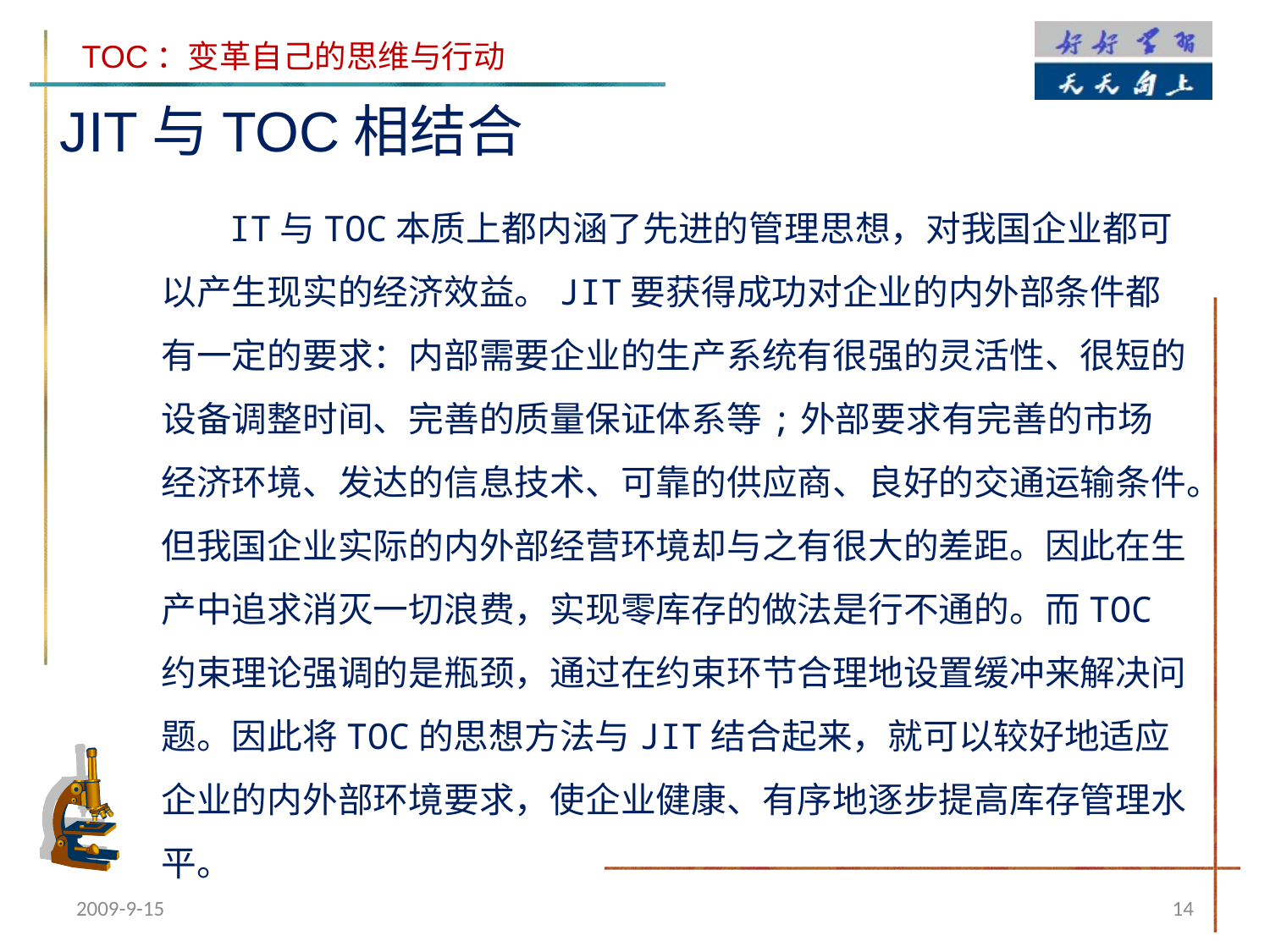

JIT与TOC相结合
    IT与TOC本质上都内涵了先进的管理思想，对我国企业都可以产生现实的经济效益。JIT要获得成功对企业的内外部条件都有一定的要求：内部需要企业的生产系统有很强的灵活性、很短的设备调整时间、完善的质量保证体系等;外部要求有完善的市场经济环境、发达的信息技术、可靠的供应商、良好的交通运输条件。但我国企业实际的内外部经营环境却与之有很大的差距。因此在生产中追求消灭一切浪费，实现零库存的做法是行不通的。而TOC约束理论强调的是瓶颈，通过在约束环节合理地设置缓冲来解决问题。因此将TOC的思想方法与JIT结合起来，就可以较好地适应企业的内外部环境要求，使企业健康、有序地逐步提高库存管理水平。
2009-9-15
14